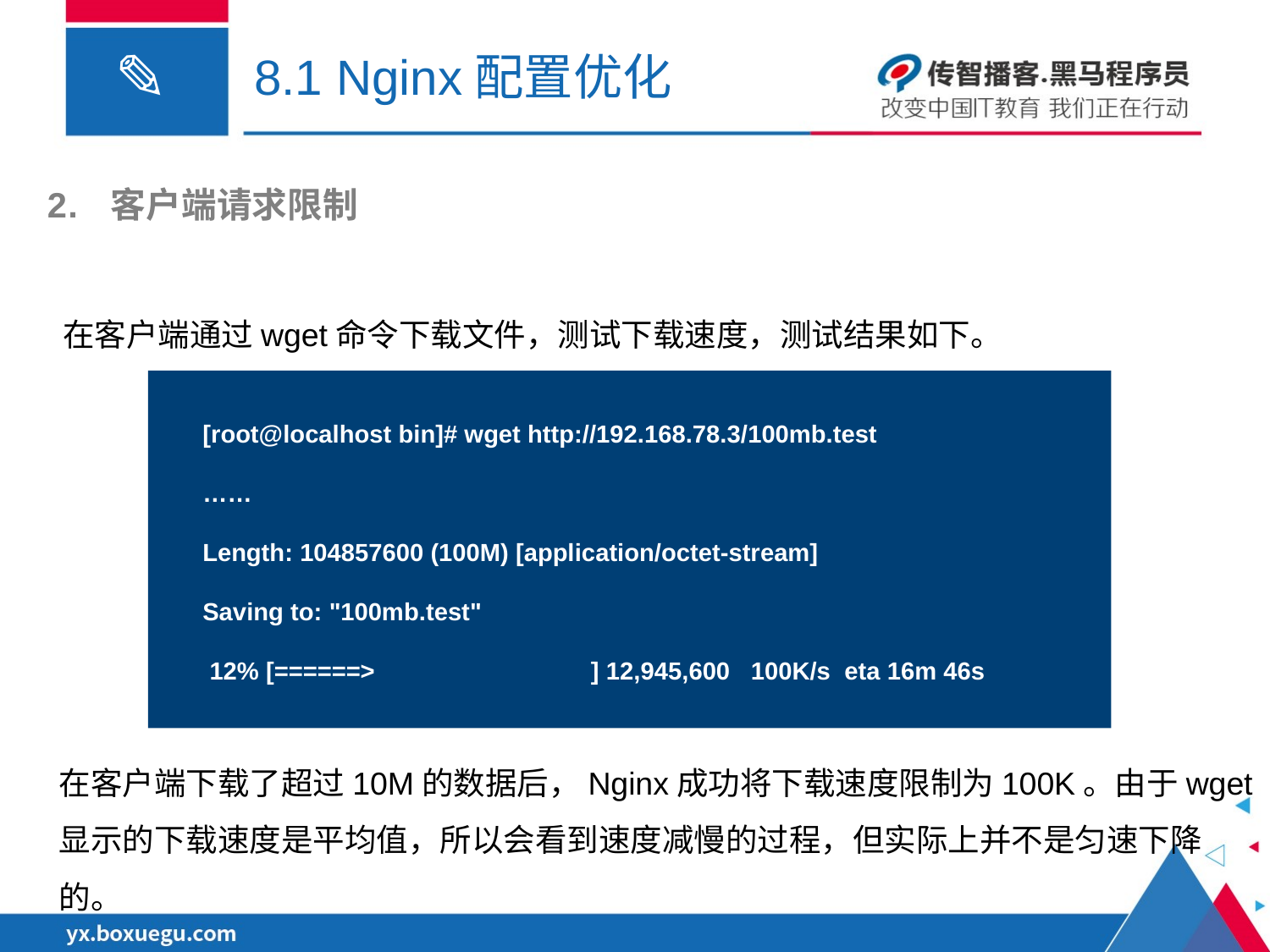

# 8.1 Nginx配置优化
客户端请求限制
在客户端通过wget命令下载文件，测试下载速度，测试结果如下。

[root@localhost bin]# wget http://192.168.78.3/100mb.test
……
Length: 104857600 (100M) [application/octet-stream]
Saving to: "100mb.test"
 12% [======>                               ] 12,945,600   100K/s  eta 16m 46s
在客户端下载了超过10M的数据后，Nginx成功将下载速度限制为100K。由于wget显示的下载速度是平均值，所以会看到速度减慢的过程，但实际上并不是匀速下降的。